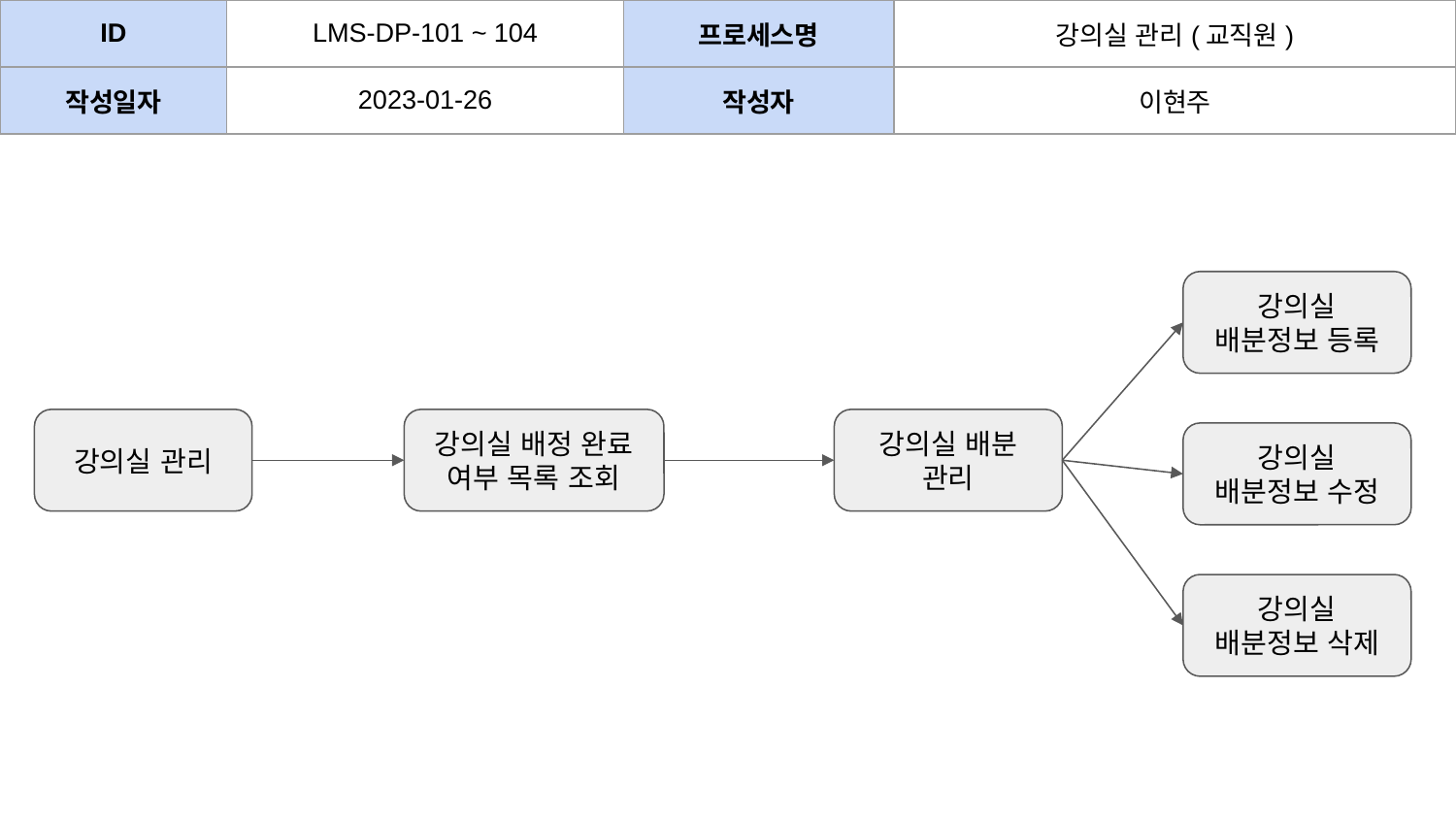

| ID | LMS-DP-101 ~ 104 | 프로세스명 | 강의실 관리(교직원) |  |  |
| --- | --- | --- | --- | --- | --- |
| 작성일자 | 2023-01-26 | 작성자 | 이현주 |  |  |
강의실 배분정보 등록
강의실 관리
강의실 배정 완료 여부 목록 조회
강의실 배분 관리
강의실 배분정보 수정
강의실 배분정보 삭제